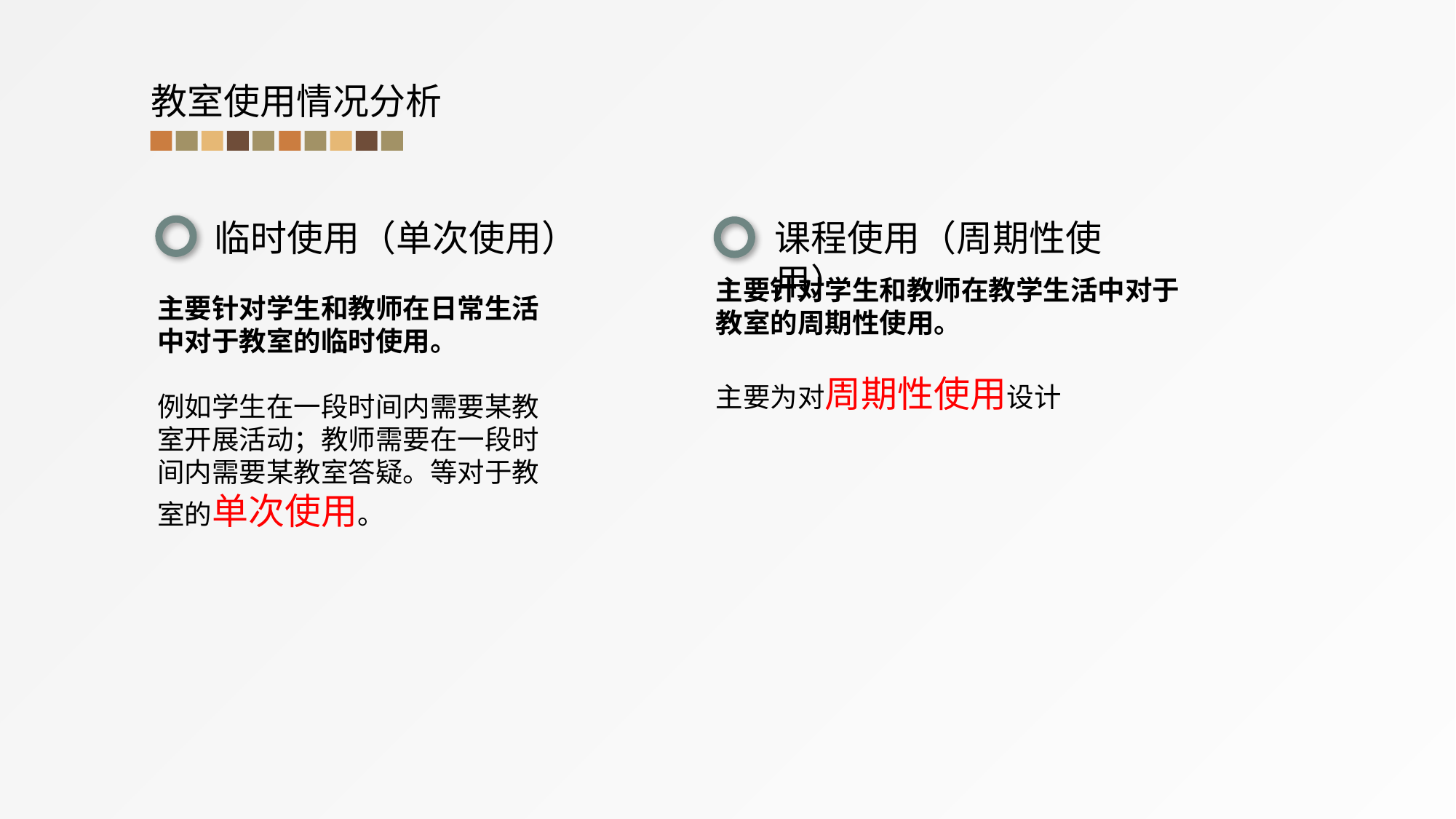

教室使用情况分析

临时使用（单次使用）
课程使用（周期性使用）

主要针对学生和教师在教学生活中对于教室的周期性使用。

主要为对周期性使用设计
主要针对学生和教师在日常生活中对于教室的临时使用。

例如学生在一段时间内需要某教室开展活动；教师需要在一段时间内需要某教室答疑。等对于教室的单次使用。